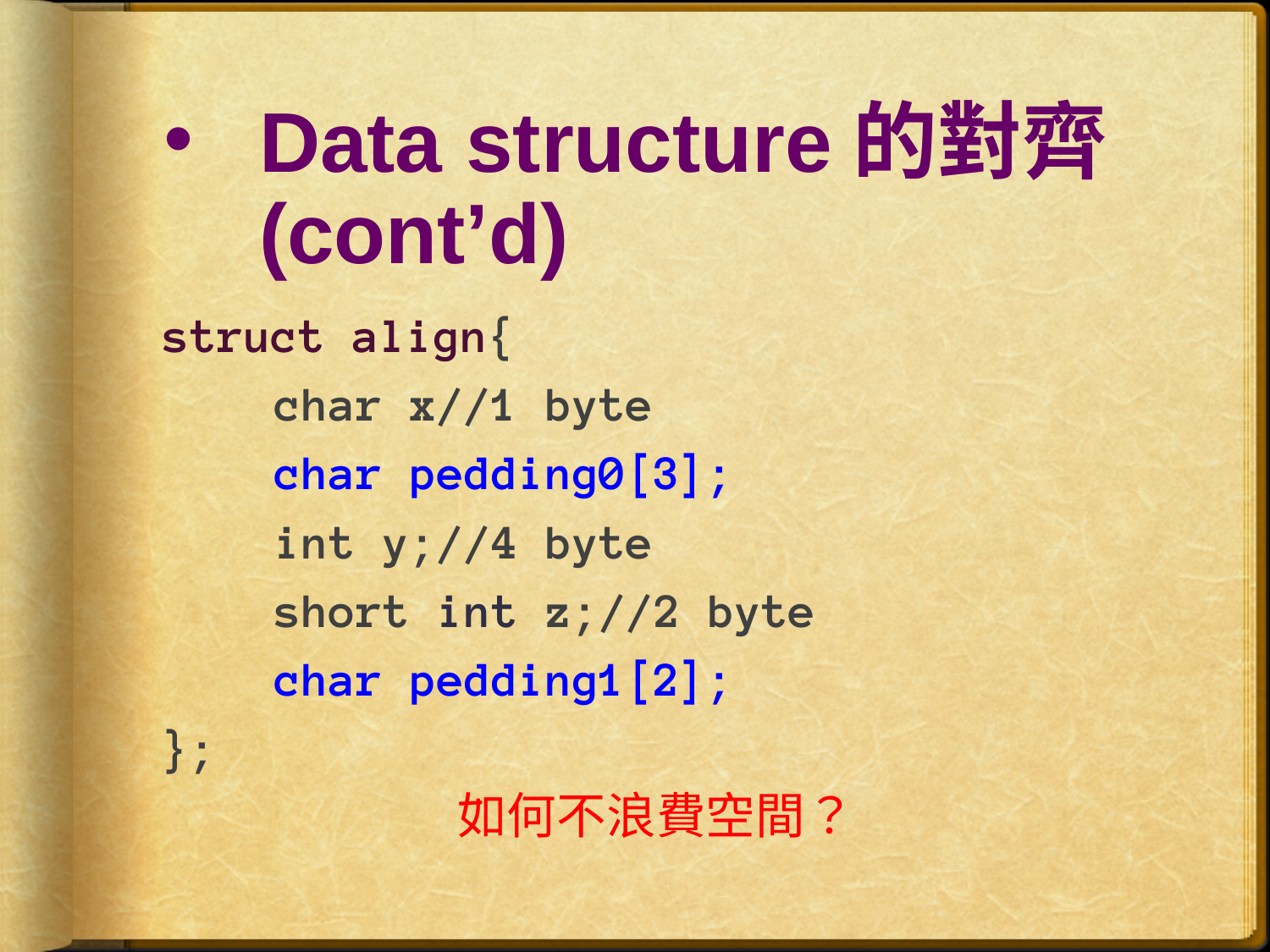

# Data structure的對齊(cont’d)
struct align{
	char x//1 byte
	char pedding0[3];
	int y;//4 byte
	short int z;//2 byte
	char pedding1[2];
};
如何不浪費空間？